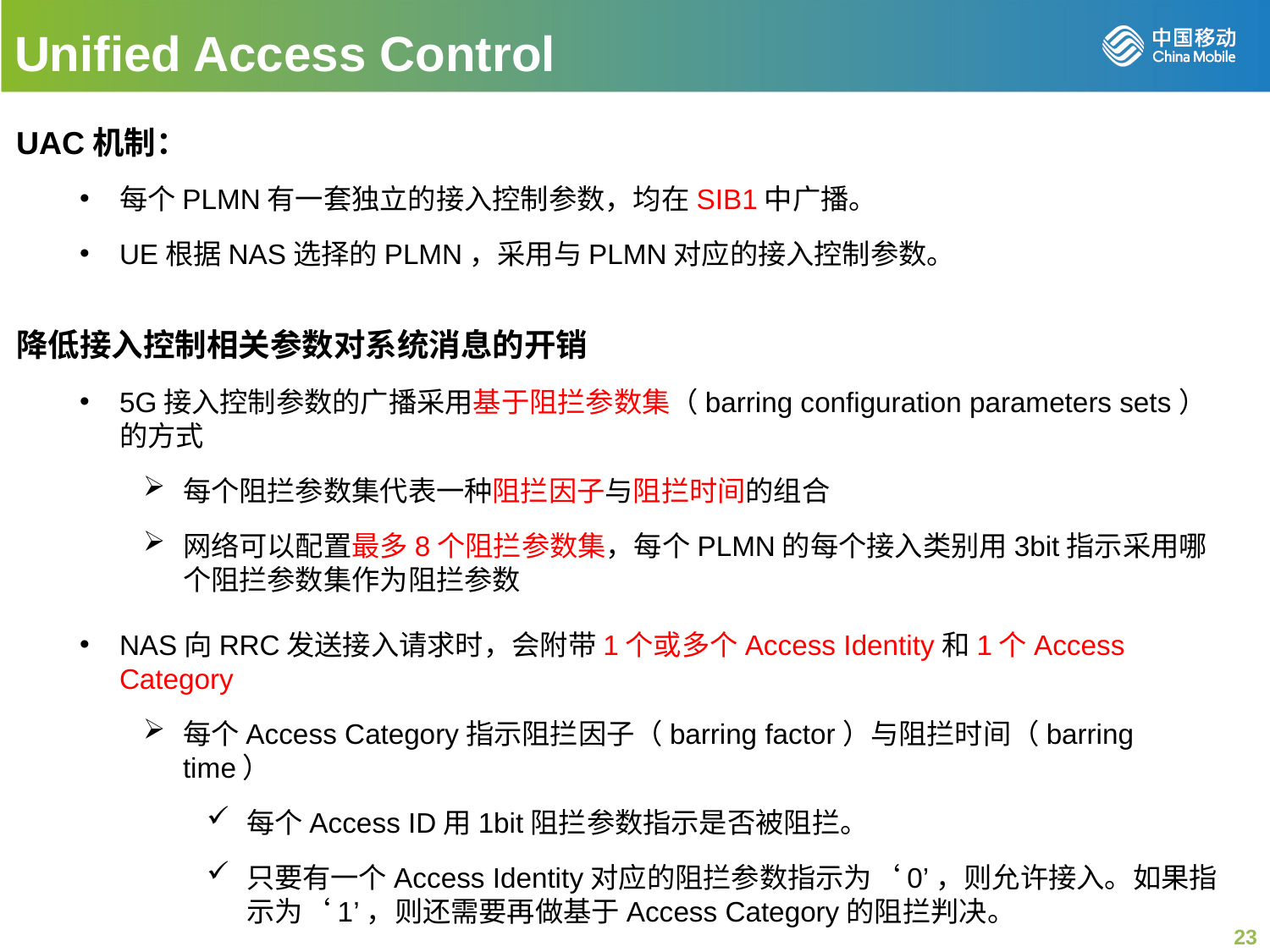

Unified Access Control
UAC机制：
每个PLMN有一套独立的接入控制参数，均在SIB1中广播。
UE根据NAS选择的PLMN，采用与PLMN对应的接入控制参数。

降低接入控制相关参数对系统消息的开销
5G接入控制参数的广播采用基于阻拦参数集（barring configuration parameters sets）的方式
每个阻拦参数集代表一种阻拦因子与阻拦时间的组合
网络可以配置最多8个阻拦参数集，每个PLMN的每个接入类别用3bit指示采用哪个阻拦参数集作为阻拦参数
NAS向RRC发送接入请求时，会附带1个或多个Access Identity和1个Access Category
每个Access Category指示阻拦因子（barring factor）与阻拦时间（barring time）
每个Access ID用1bit阻拦参数指示是否被阻拦。
只要有一个Access Identity对应的阻拦参数指示为‘0’，则允许接入。如果指示为‘1’，则还需要再做基于Access Category的阻拦判决。